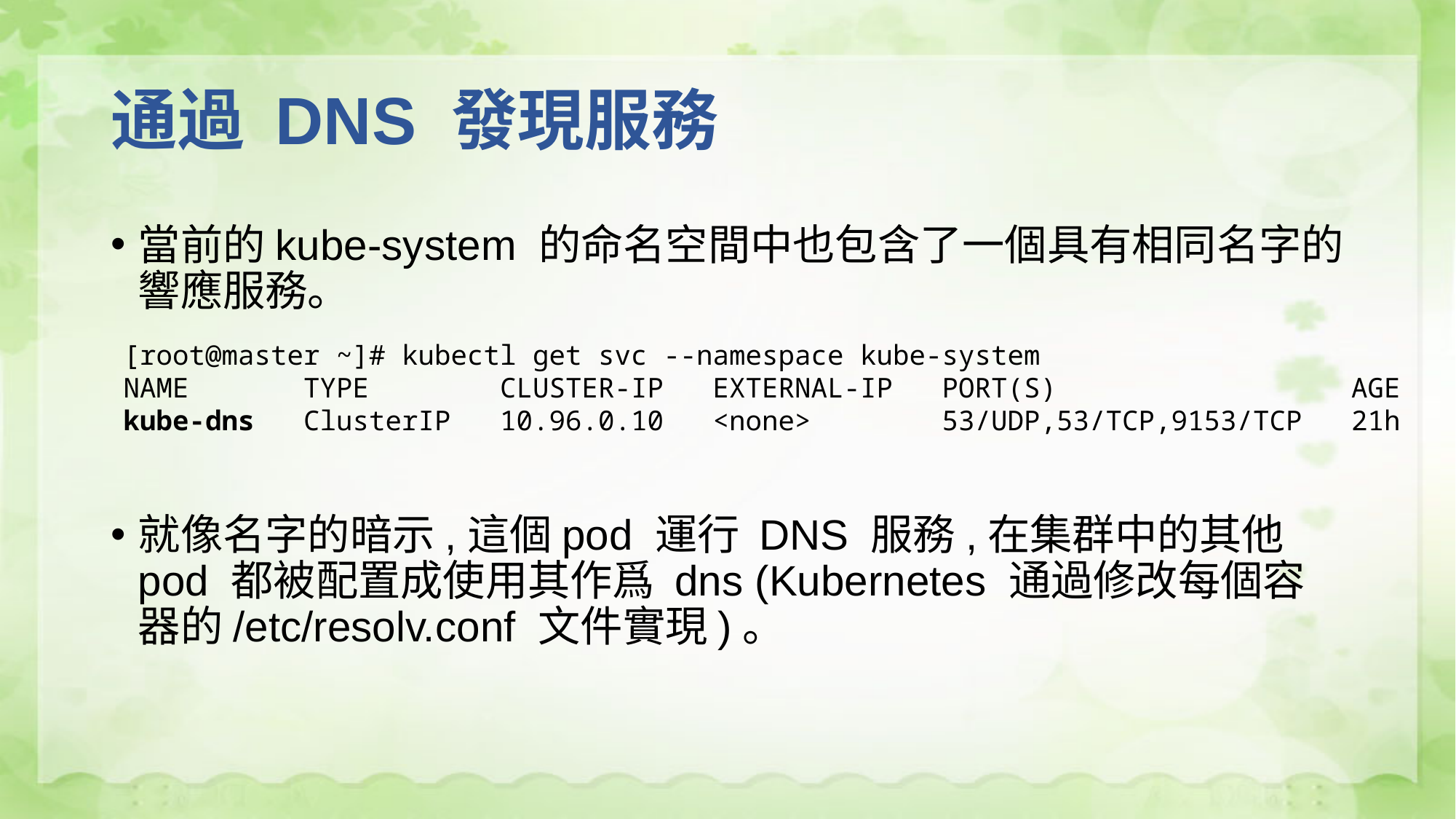

# 通過 DNS 發現服務
當前的kube-system 的命名空間中也包含了一個具有相同名字的響應服務。

就像名字的暗示,這個pod 運行 DNS 服務,在集群中的其他pod 都被配置成使用其作爲 dns (Kubernetes 通過修改每個容器的/etc/resolv.conf 文件實現)。
[root@master ~]# kubectl get svc --namespace kube-system
NAME       TYPE        CLUSTER-IP   EXTERNAL-IP   PORT(S)                  AGE
kube-dns   ClusterIP   10.96.0.10   <none>        53/UDP,53/TCP,9153/TCP   21h